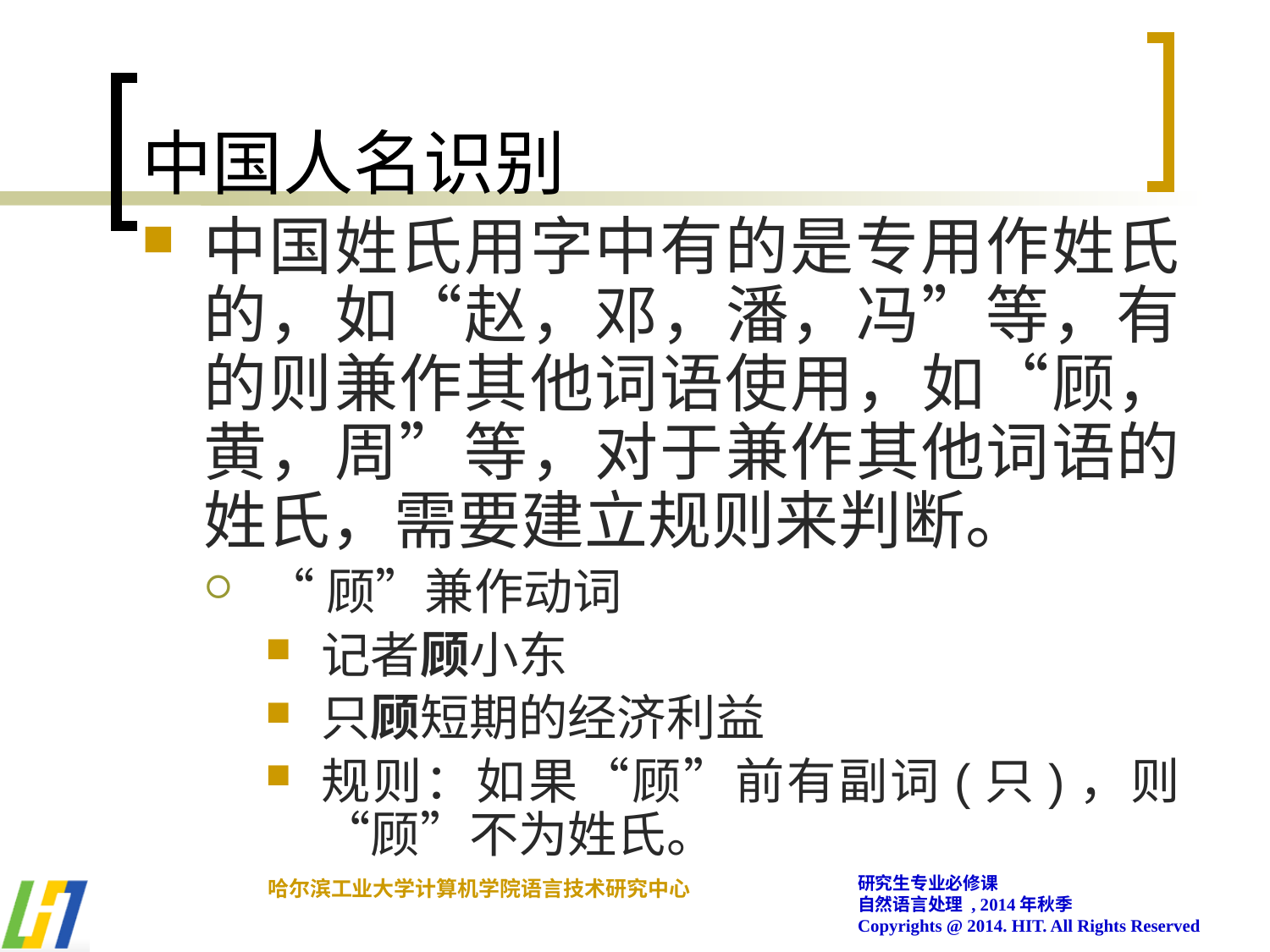

# 中国人名识别
中国姓氏用字中有的是专用作姓氏的，如“赵，邓，潘，冯”等，有的则兼作其他词语使用，如“顾，黄，周”等，对于兼作其他词语的姓氏，需要建立规则来判断。
“顾”兼作动词
记者顾小东
只顾短期的经济利益
规则：如果“顾”前有副词(只)，则“顾”不为姓氏。

研究生专业必修课
自然语言处理 , 2014年秋季
Copyrights @ 2014. HIT. All Rights Reserved
哈尔滨工业大学计算机学院语言技术研究中心